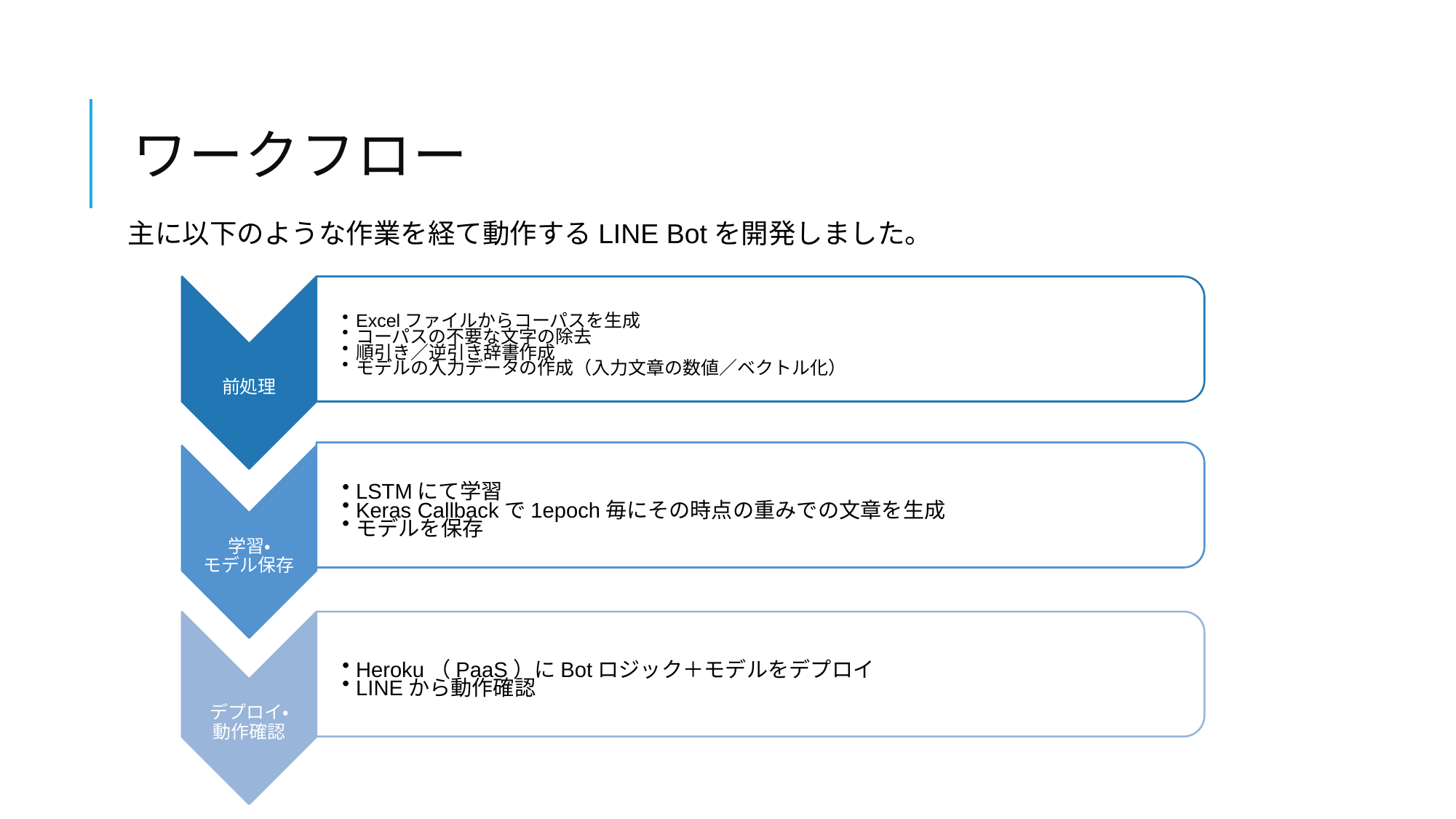

# ワークフロー
主に以下のような作業を経て動作するLINE Botを開発しました。
前処理
Excelファイルからコーパスを生成
コーパスの不要な文字の除去
順引き／逆引き辞書作成
モデルの入力データの作成（入力文章の数値／ベクトル化）
学習・
モデル保存
LSTMにて学習
Keras Callbackで1epoch毎にその時点の重みでの文章を生成
モデルを保存
デプロイ・
動作確認
Heroku（PaaS）にBotロジック＋モデルをデプロイ
LINEから動作確認